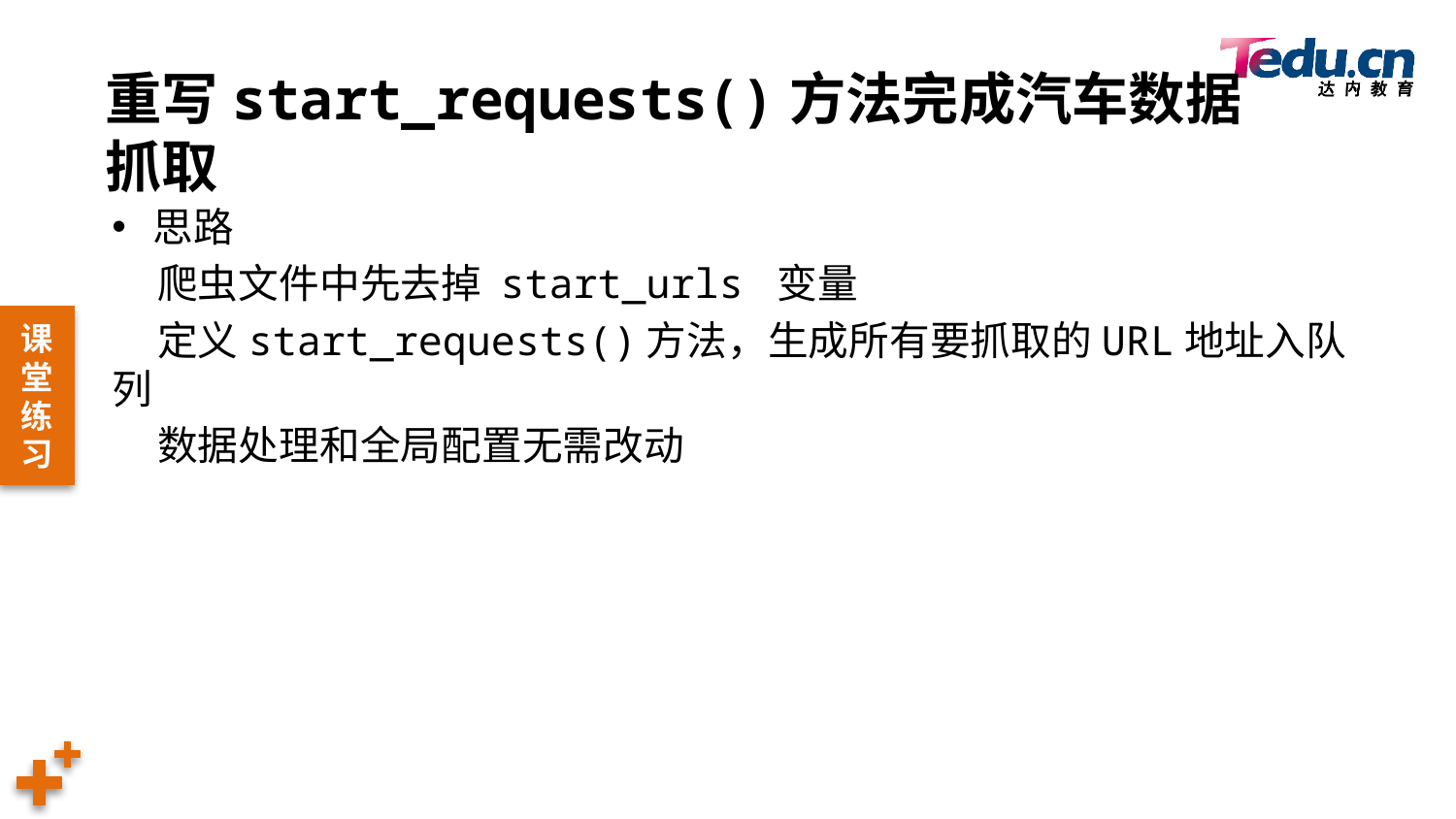

# 重写start_requests()方法完成汽车数据抓取
思路
    爬虫文件中先去掉 start_urls 变量
    定义start_requests()方法，生成所有要抓取的URL地址入队列
    数据处理和全局配置无需改动